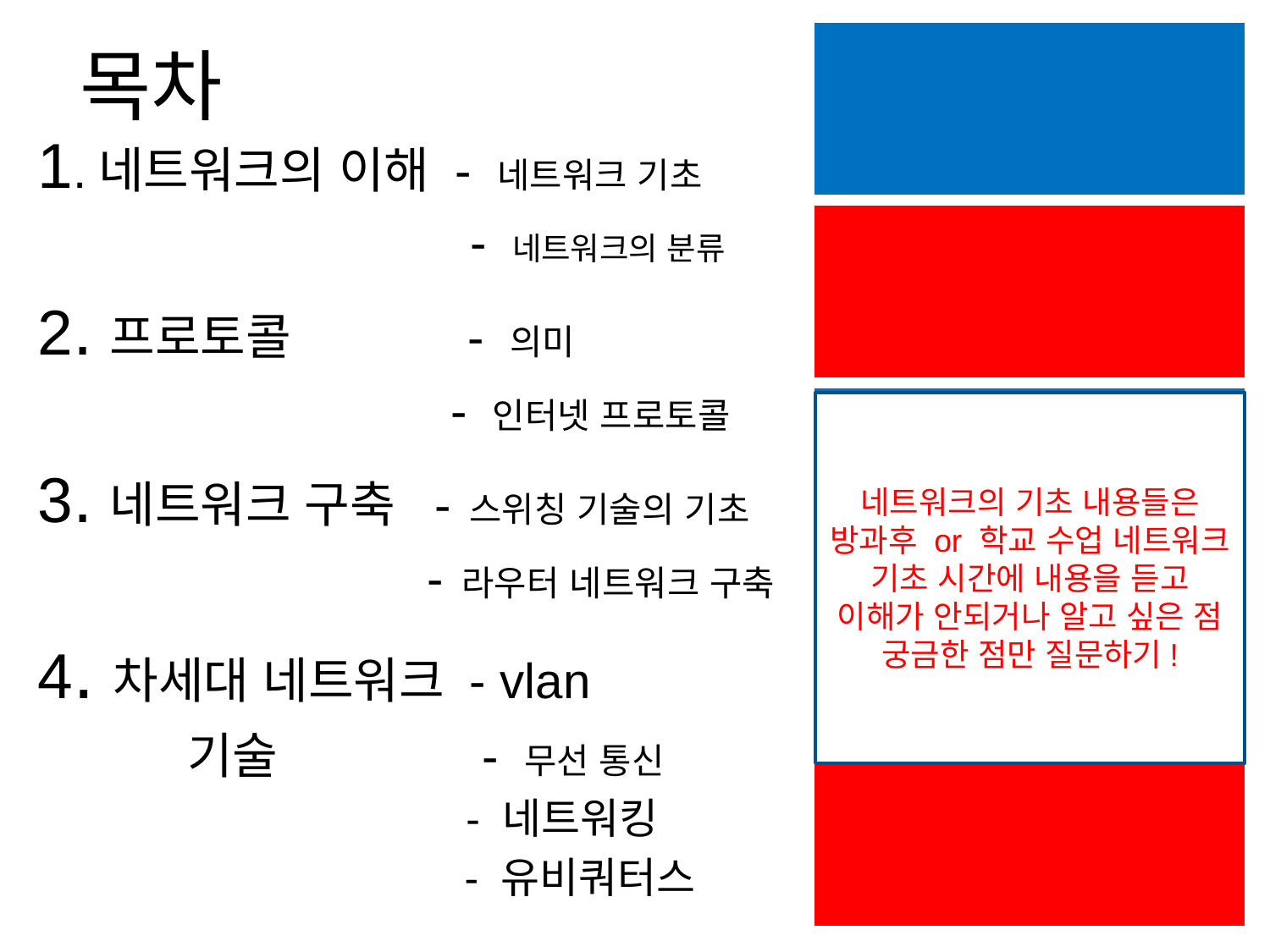

# 목차
1.네트워크의 이해 - 네트워크 기초
                                            - 네트워크의 분류
2.프로토콜            - 의미
                              - 인터넷 프로토콜
3.네트워크 구축  - 스위칭 기술의 기초
                                        - 라우터 네트워크 구축
4.차세대 네트워크 - vlan
          기술              - 무선 통신
                                            - 네트워킹
                                    - 유비쿼터스
네트워크의 기초 내용들은 방과후 or 학교 수업 네트워크 기초 시간에 내용을 듣고 이해가 안되거나 알고 싶은 점 궁금한 점만 질문하기!